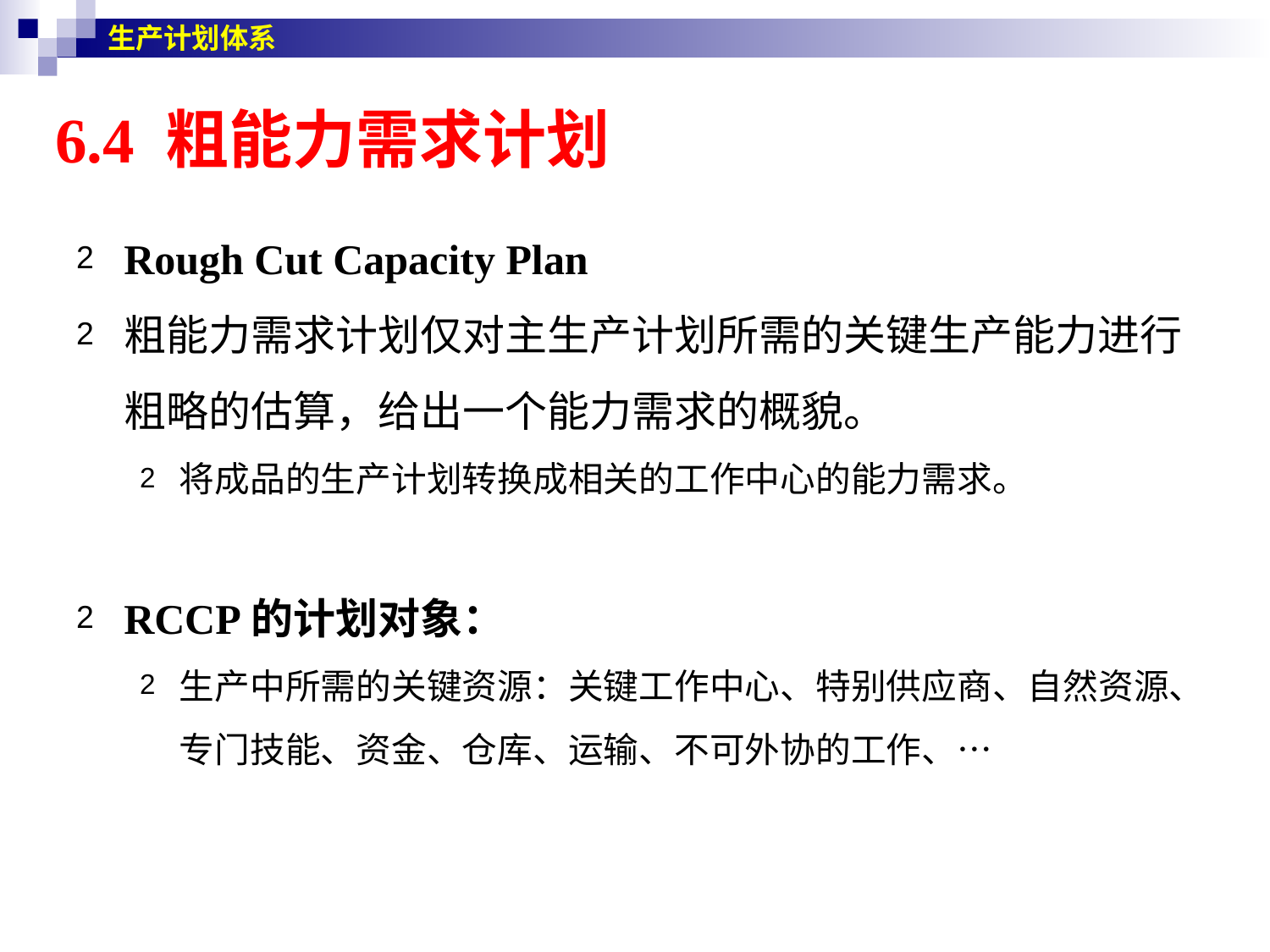

生产计划体系
# 6.4 粗能力需求计划
Rough Cut Capacity Plan
粗能力需求计划仅对主生产计划所需的关键生产能力进行粗略的估算，给出一个能力需求的概貌。
将成品的生产计划转换成相关的工作中心的能力需求。

RCCP的计划对象：
生产中所需的关键资源：关键工作中心、特别供应商、自然资源、专门技能、资金、仓库、运输、不可外协的工作、…